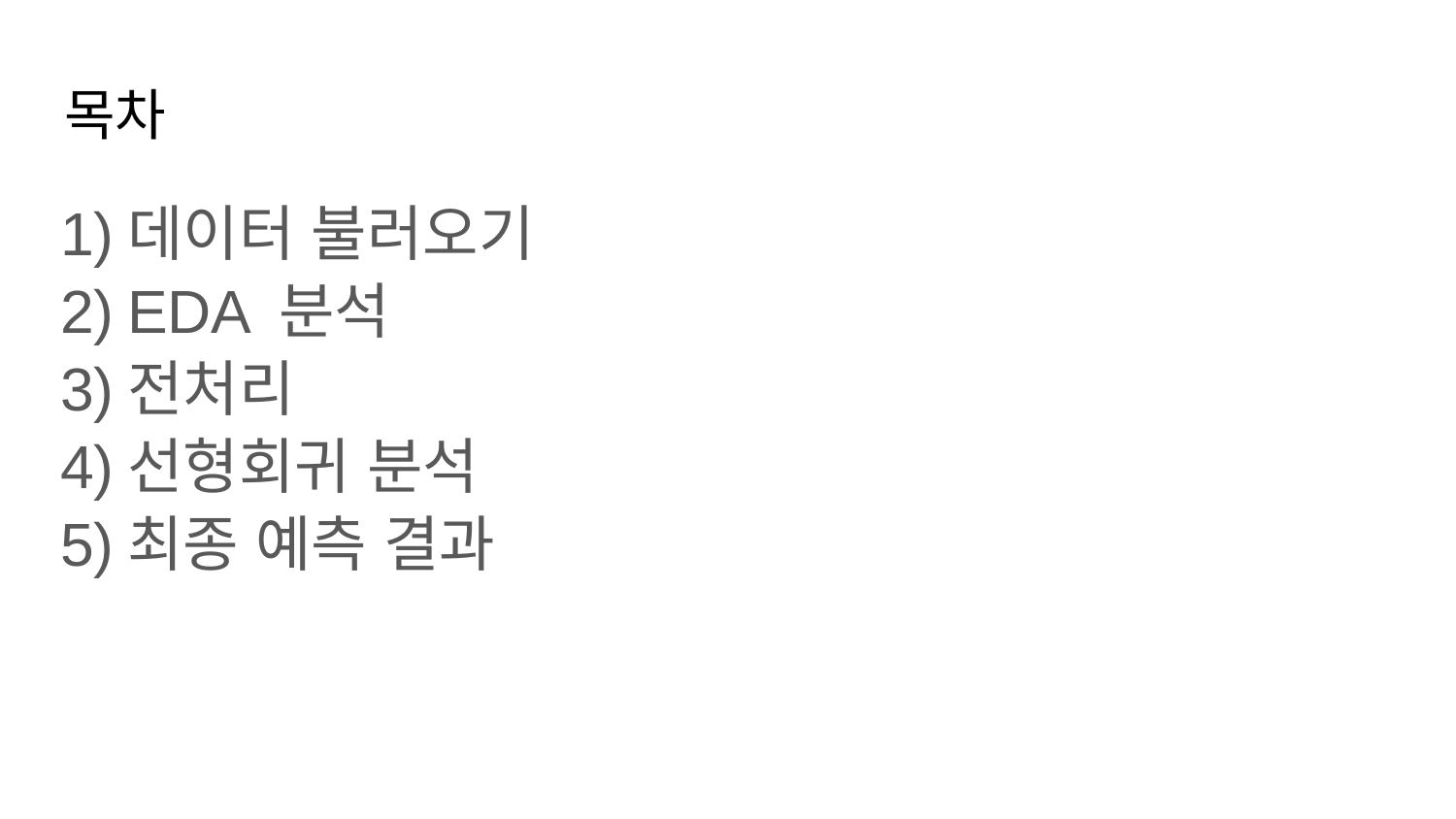

# 목차
데이터 불러오기
EDA 분석
전처리
선형회귀 분석
최종 예측 결과